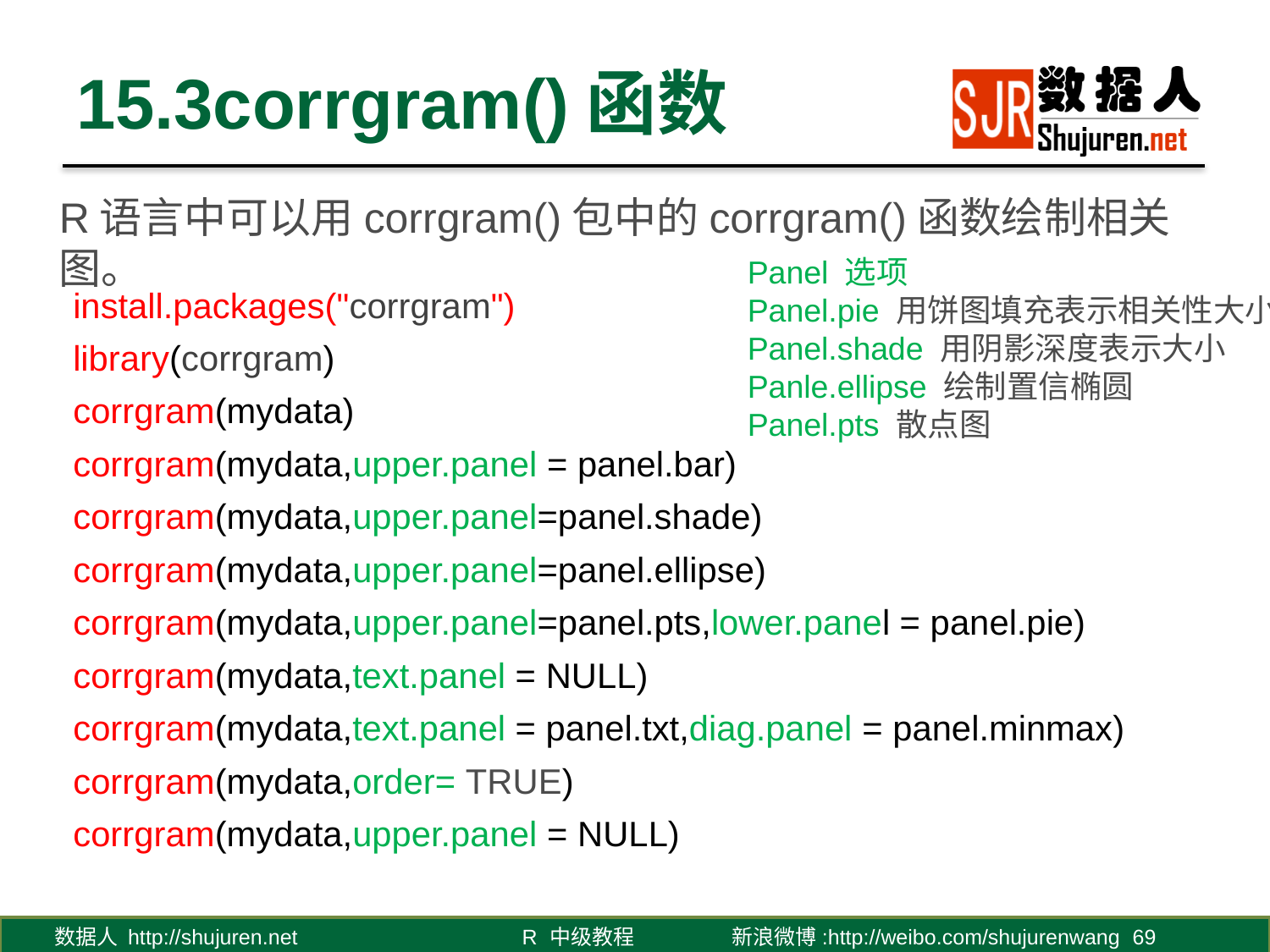

# 15.3corrgram()函数
R语言中可以用corrgram()包中的corrgram()函数绘制相关图。

Panel 选项
Panel.pie 用饼图填充表示相关性大小
Panel.shade 用阴影深度表示大小
Panle.ellipse 绘制置信椭圆
Panel.pts 散点图
install.packages("corrgram")
library(corrgram)
corrgram(mydata)
corrgram(mydata,upper.panel = panel.bar)
corrgram(mydata,upper.panel=panel.shade)
corrgram(mydata,upper.panel=panel.ellipse)
corrgram(mydata,upper.panel=panel.pts,lower.panel = panel.pie)
corrgram(mydata,text.panel = NULL)
corrgram(mydata,text.panel = panel.txt,diag.panel = panel.minmax)
corrgram(mydata,order= TRUE)
corrgram(mydata,upper.panel = NULL)